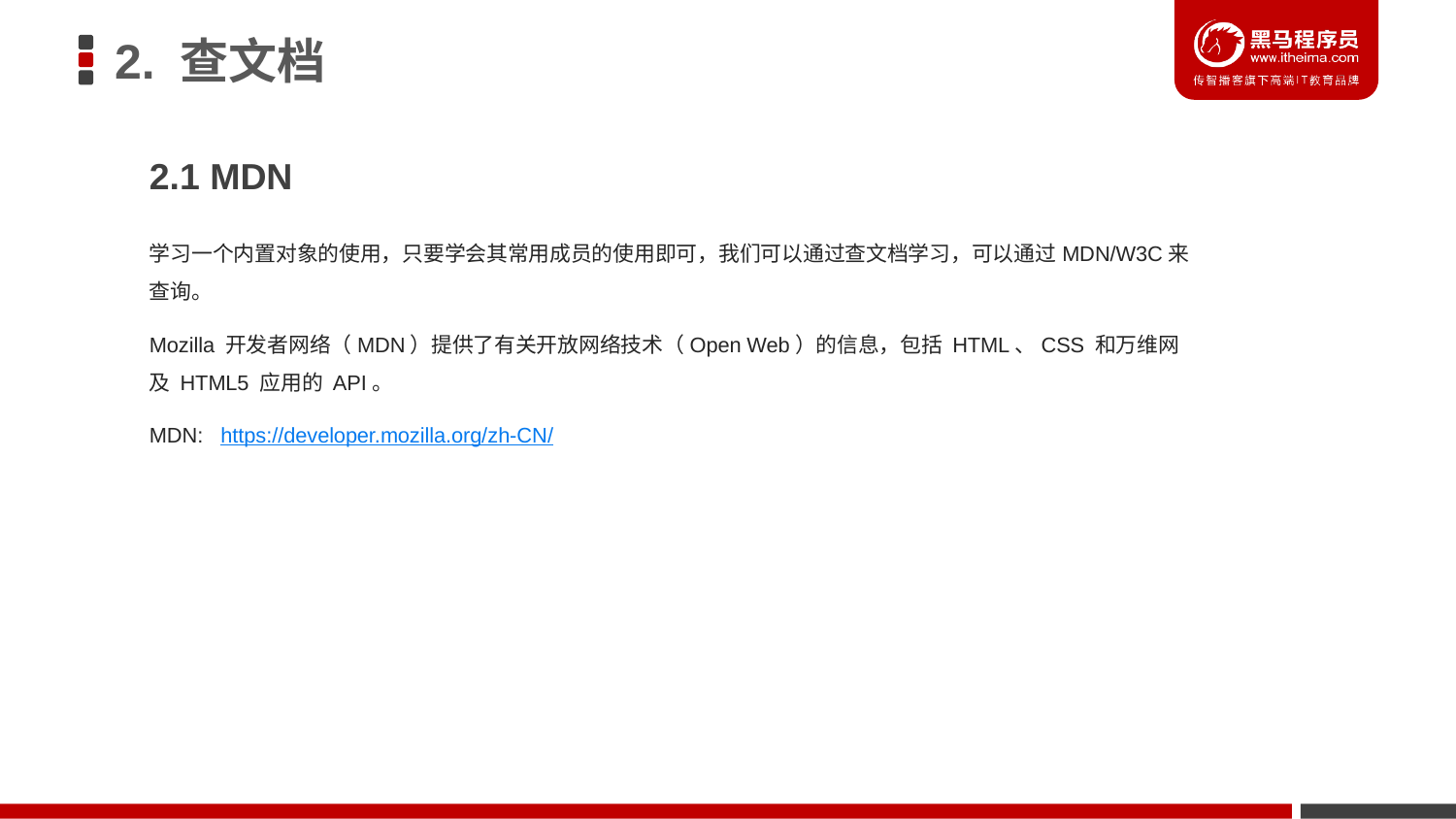

# 2. 查文档

2.1 MDN
学习一个内置对象的使用，只要学会其常用成员的使用即可，我们可以通过查文档学习，可以通过MDN/W3C来查询。
Mozilla 开发者网络（MDN）提供了有关开放网络技术（Open Web）的信息，包括 HTML、CSS 和万维网及 HTML5 应用的 API。
MDN:   https://developer.mozilla.org/zh-CN/